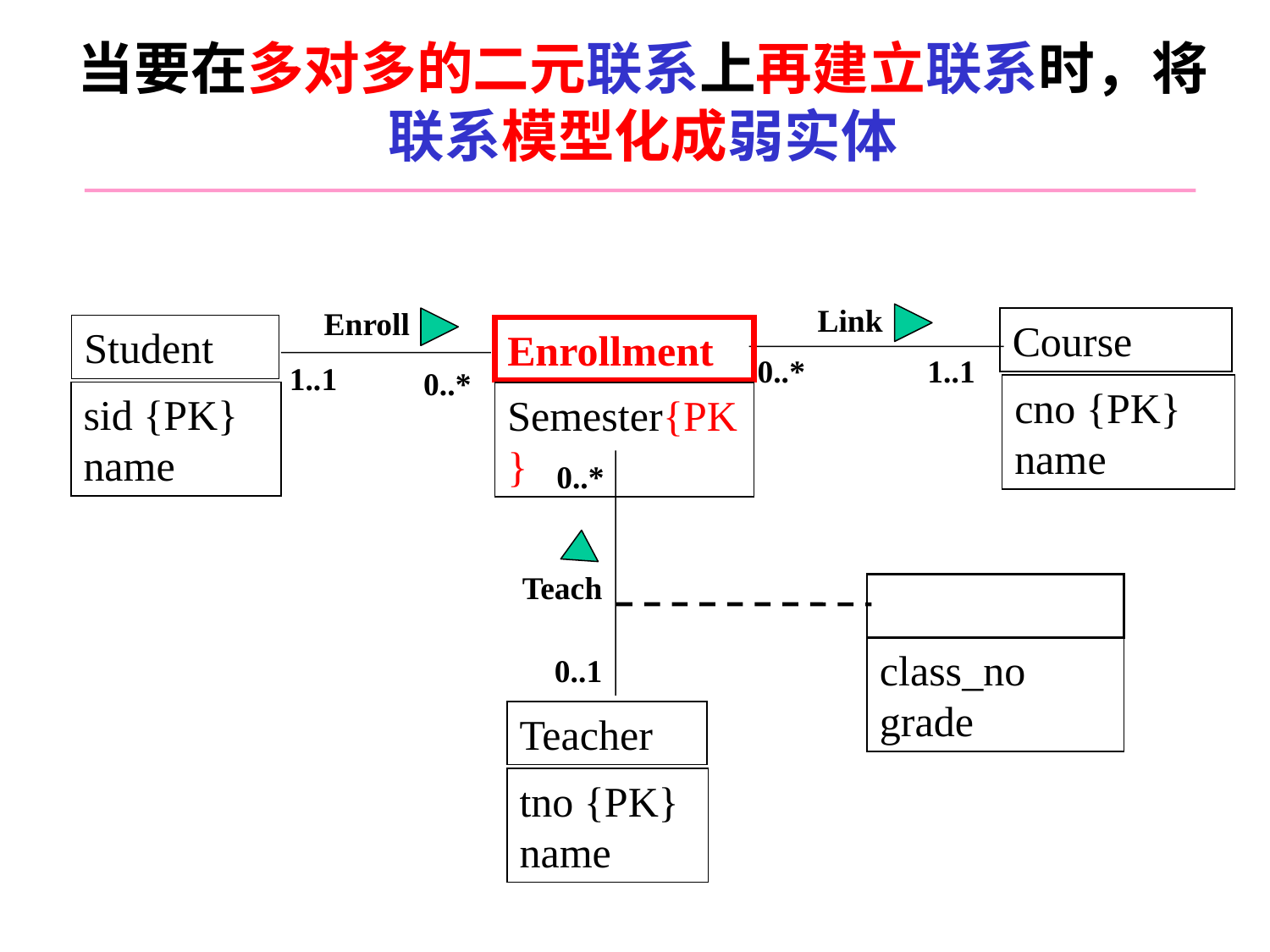

# 当要在多对多的二元联系上再建立联系时，将联系模型化成弱实体
Link
Enroll

Student
1..1

0..*
sid {PK}
name

Course
cno {PK}
name
Enrollment
Semester{PK}
0..*
1..1

0..*

Teach

class_no
grade
0..1
Teacher
tno {PK}
name